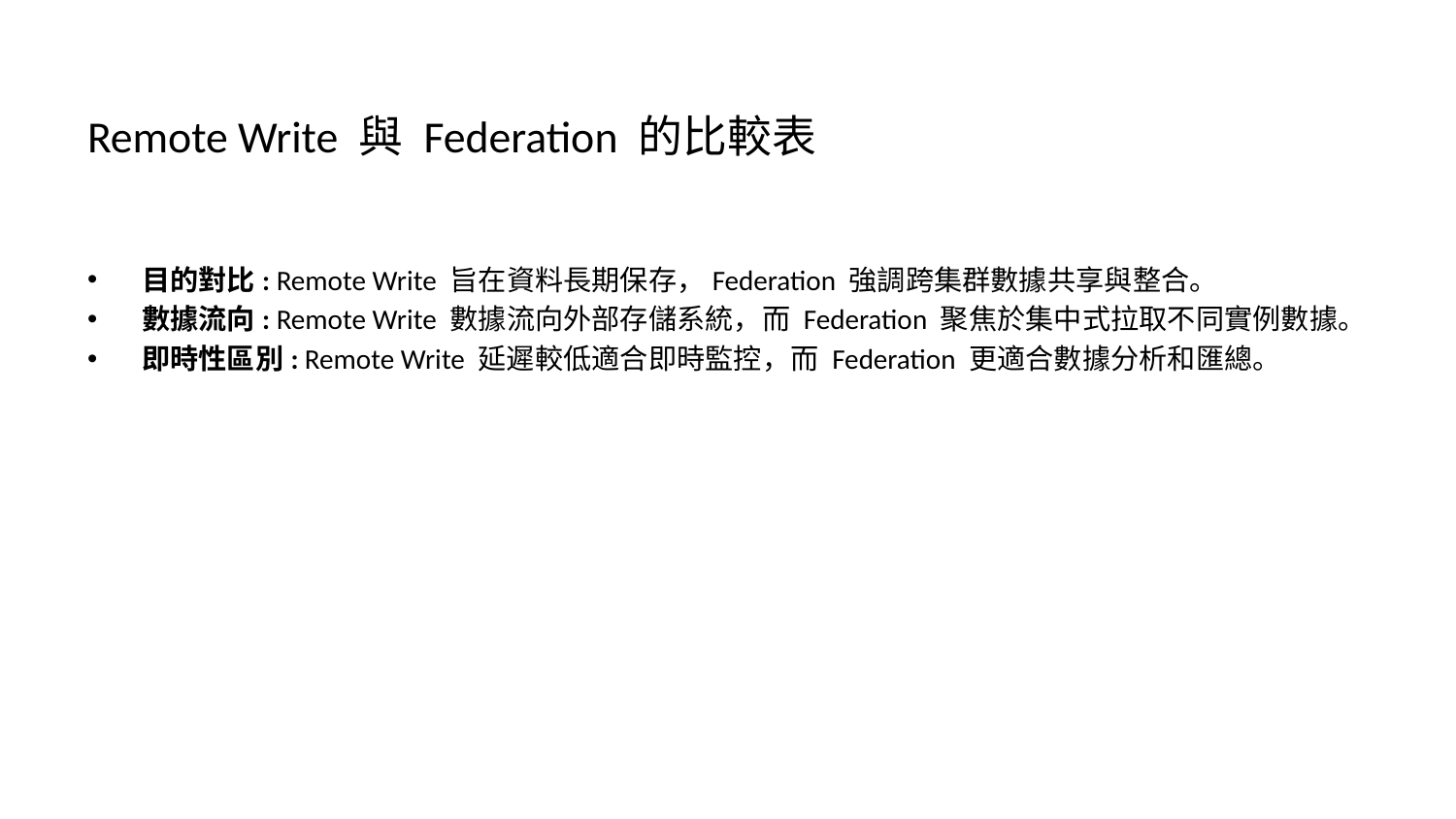

# Remote Write 與 Federation 的比較表
目的對比: Remote Write 旨在資料長期保存，Federation 強調跨集群數據共享與整合。
數據流向: Remote Write 數據流向外部存儲系統，而 Federation 聚焦於集中式拉取不同實例數據。
即時性區別: Remote Write 延遲較低適合即時監控，而 Federation 更適合數據分析和匯總。